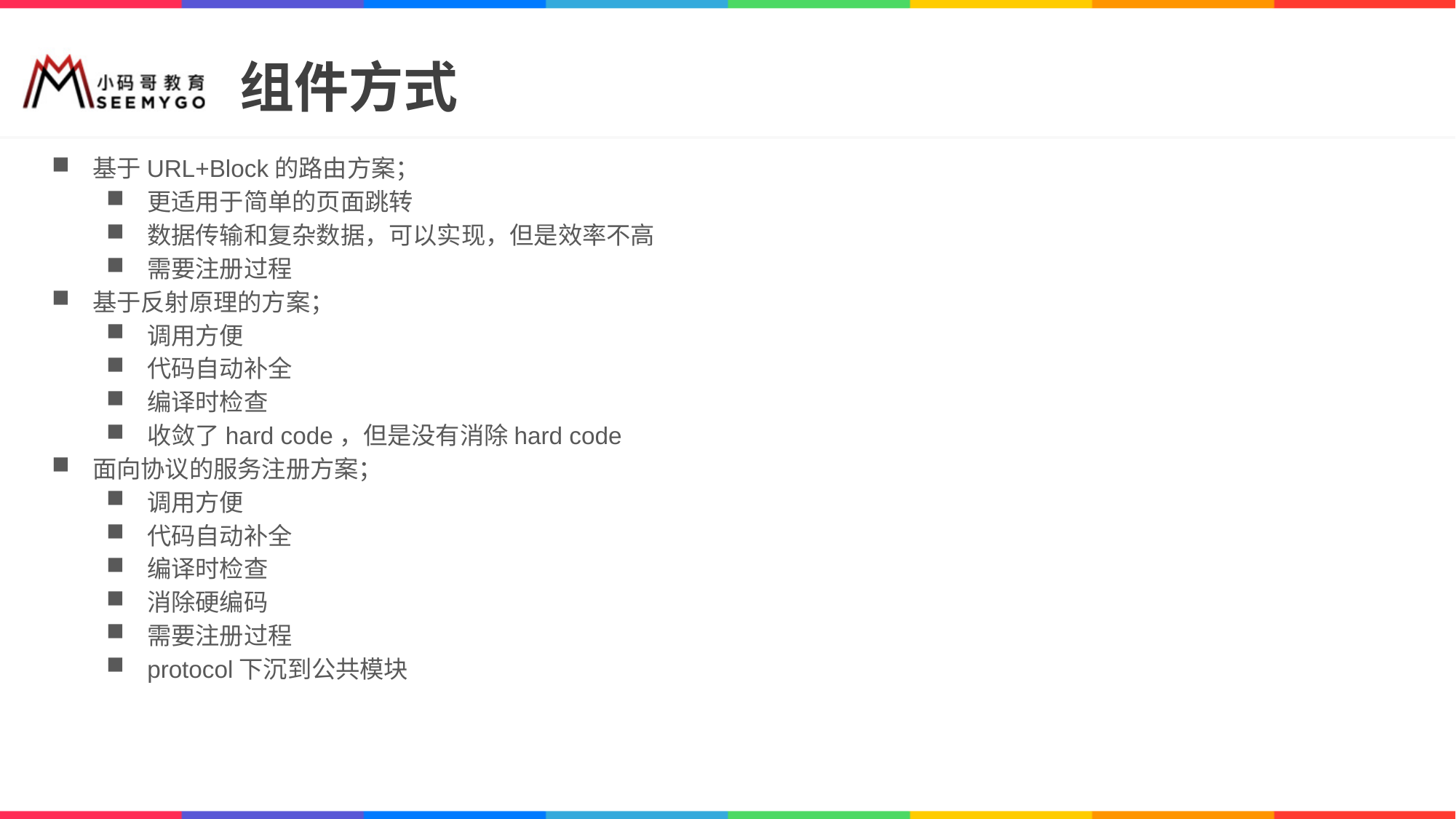

# 组件方式
基于URL+Block的路由方案；
更适用于简单的页面跳转
数据传输和复杂数据，可以实现，但是效率不高
需要注册过程
基于反射原理的方案；
调用方便
代码自动补全
编译时检查
收敛了hard code，但是没有消除hard code
面向协议的服务注册方案；
调用方便
代码自动补全
编译时检查
消除硬编码
需要注册过程
protocol下沉到公共模块